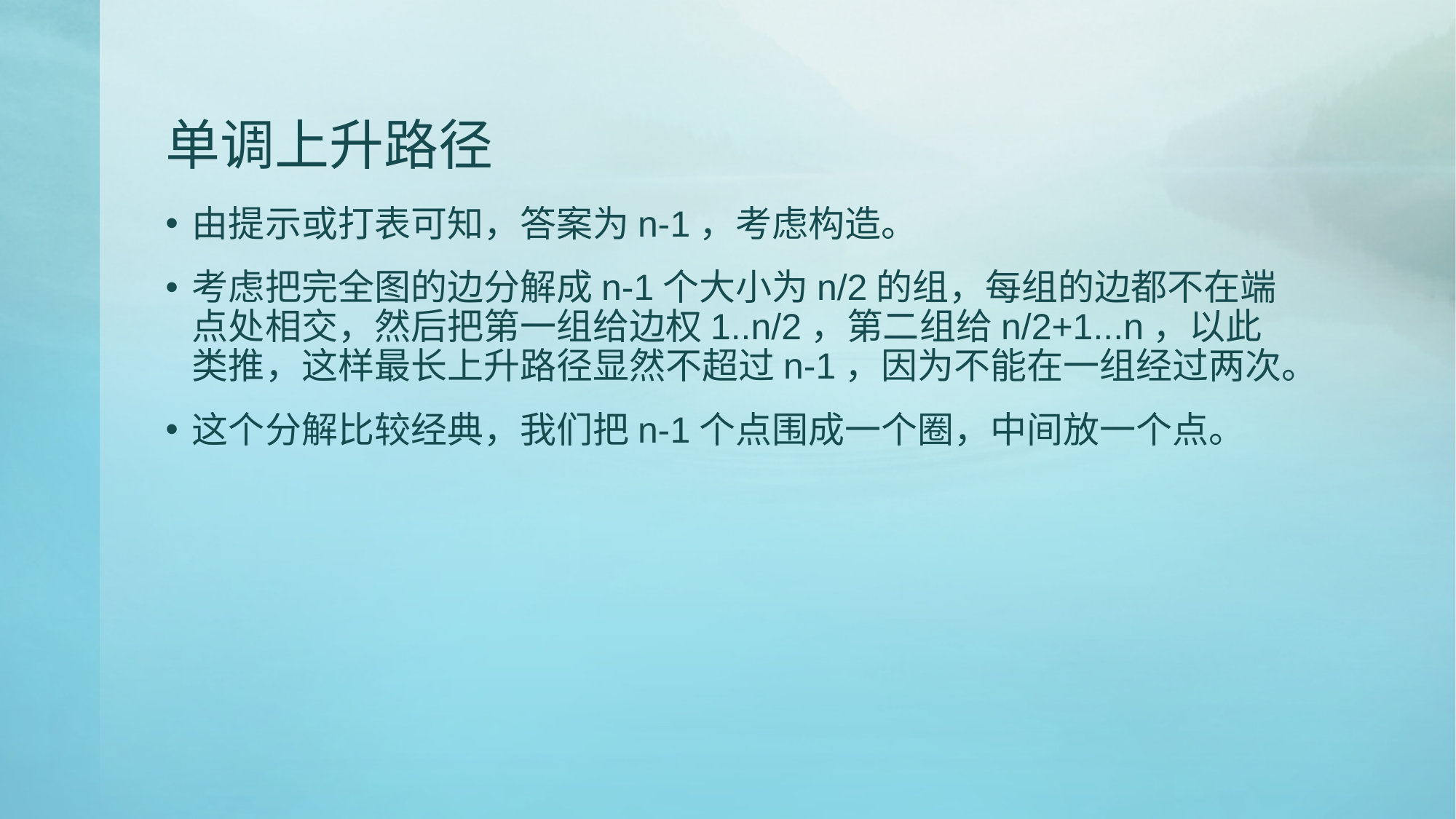

# 单调上升路径
由提示或打表可知，答案为n-1，考虑构造。
考虑把完全图的边分解成n-1个大小为n/2的组，每组的边都不在端点处相交，然后把第一组给边权1..n/2，第二组给n/2+1...n，以此类推，这样最长上升路径显然不超过n-1，因为不能在一组经过两次。
这个分解比较经典，我们把n-1个点围成一个圈，中间放一个点。